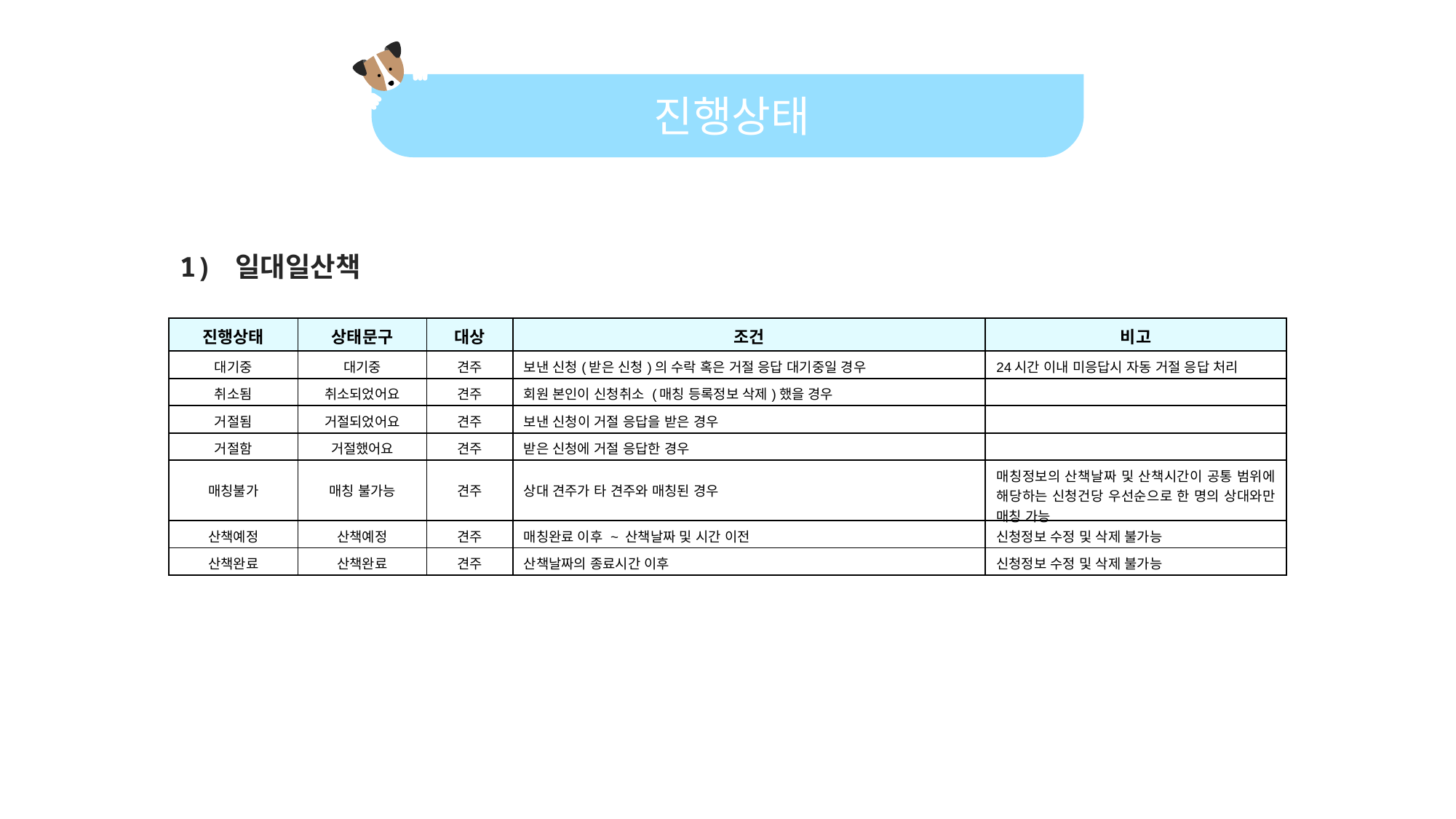

진행상태

1) 일대일산책
| 진행상태 | 상태문구 | 대상 | 조건 | 비고 |
| --- | --- | --- | --- | --- |
| 대기중 | 대기중 | 견주 | 보낸 신청(받은 신청)의 수락 혹은 거절 응답 대기중일 경우 | 24시간 이내 미응답시 자동 거절 응답 처리 |
| 취소됨 | 취소되었어요 | 견주 | 회원 본인이 신청취소 (매칭 등록정보 삭제)했을 경우 |  |
| 거절됨 | 거절되었어요 | 견주 | 보낸 신청이 거절 응답을 받은 경우 |  |
| 거절함 | 거절했어요 | 견주 | 받은 신청에 거절 응답한 경우 |  |
| 매칭불가 | 매칭 불가능 | 견주 | 상대 견주가 타 견주와 매칭된 경우 | 매칭정보의 산책날짜 및 산책시간이 공통 범위에 해당하는 신청건당 우선순으로 한 명의 상대와만 매칭 가능 |
| 산책예정 | 산책예정 | 견주 | 매칭완료 이후 ~ 산책날짜 및 시간 이전 | 신청정보 수정 및 삭제 불가능 |
| 산책완료 | 산책완료 | 견주 | 산책날짜의 종료시간 이후 | 신청정보 수정 및 삭제 불가능 |